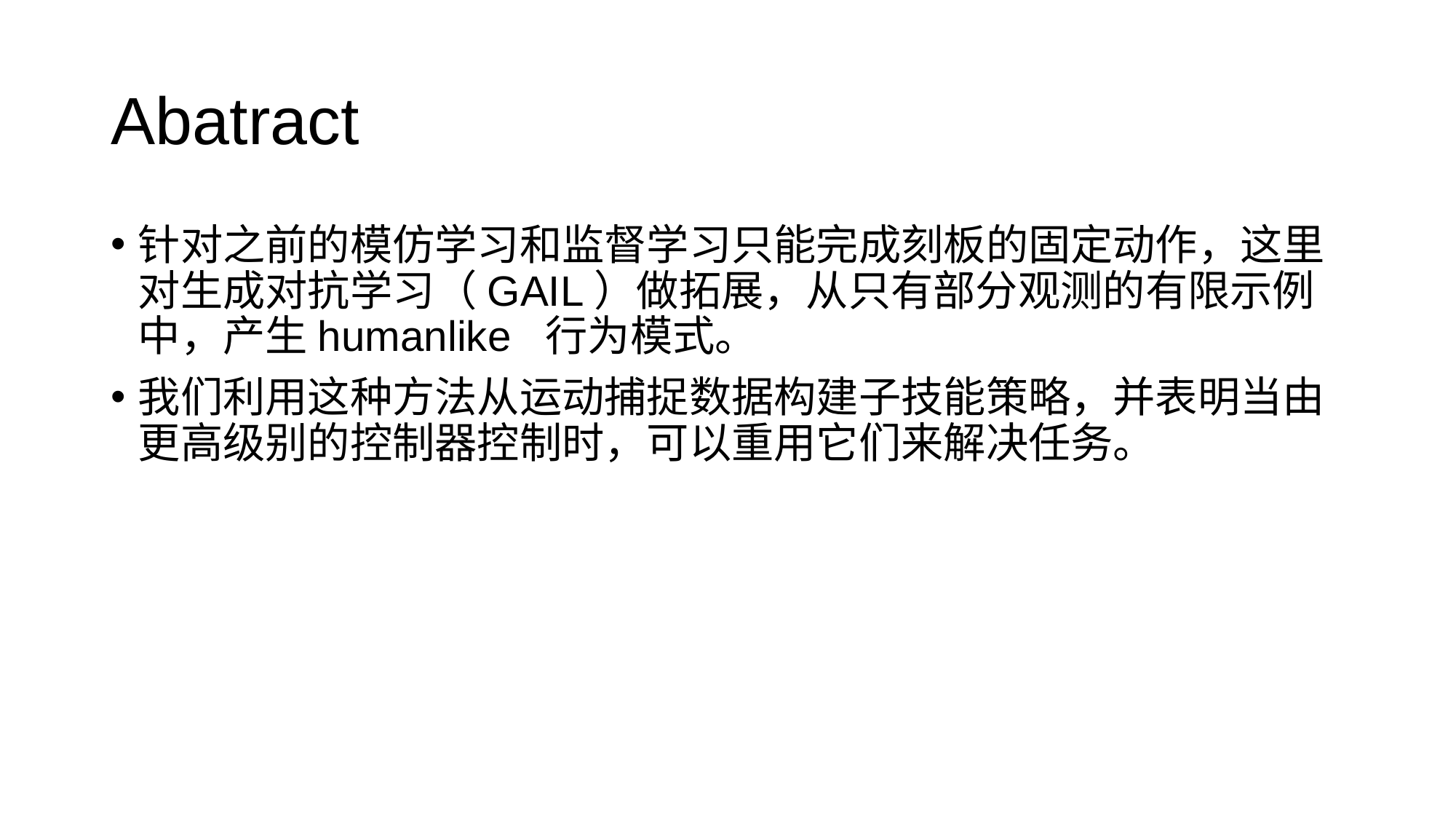

# Abatract
针对之前的模仿学习和监督学习只能完成刻板的固定动作，这里对生成对抗学习（GAIL）做拓展，从只有部分观测的有限示例中，产生humanlike  行为模式。
我们利用这种方法从运动捕捉数据构建子技能策略，并表明当由更高级别的控制器控制时，可以重用它们来解决任务。